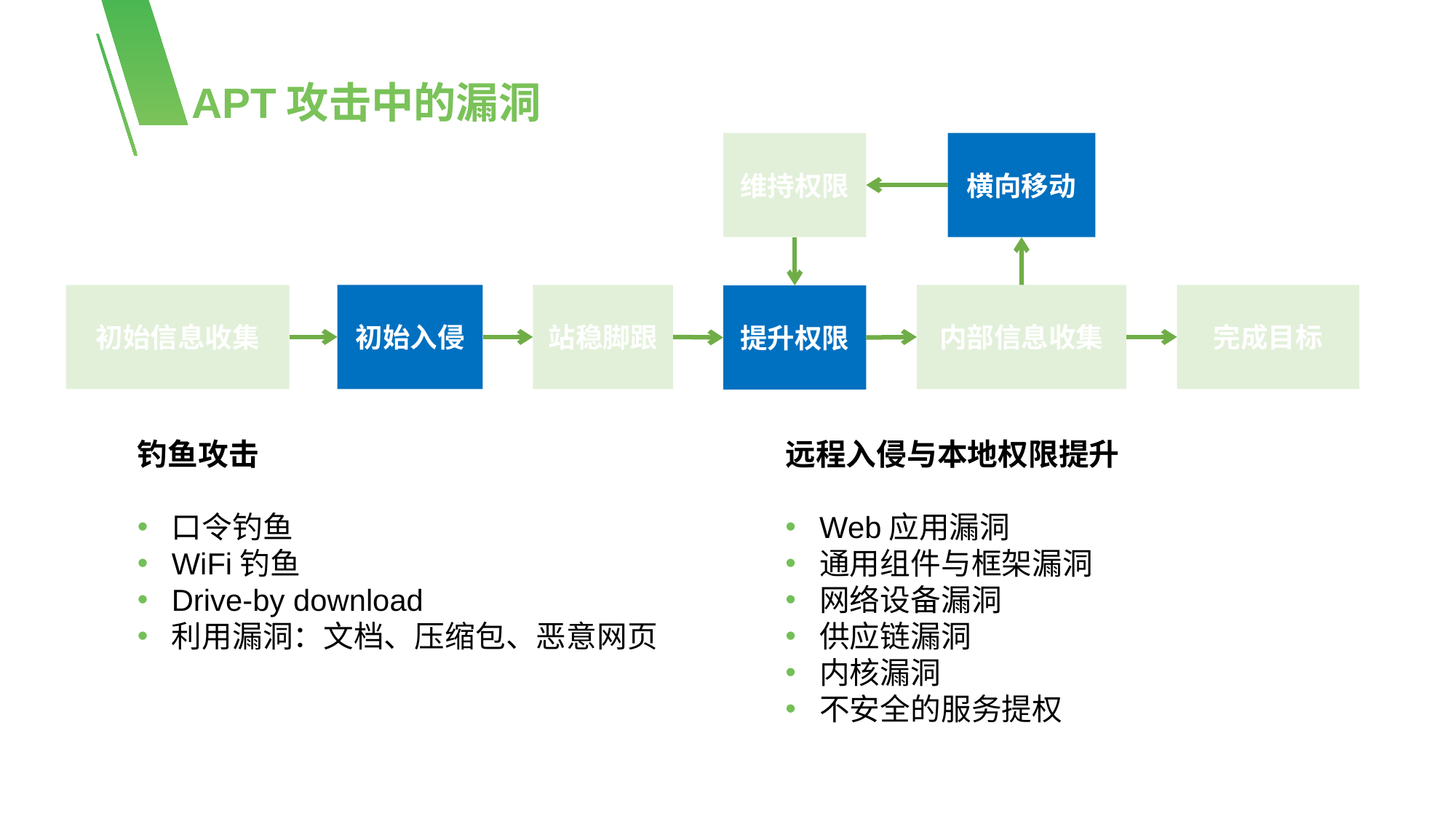

APT攻击中的漏洞
维持权限
横向移动
初始信息收集
初始入侵
站稳脚跟
内部信息收集
完成目标
提升权限
钓鱼攻击

口令钓鱼
WiFi钓鱼
Drive-by download
利用漏洞：文档、压缩包、恶意网页
远程入侵与本地权限提升

Web应用漏洞
通用组件与框架漏洞
网络设备漏洞
供应链漏洞
内核漏洞
不安全的服务提权